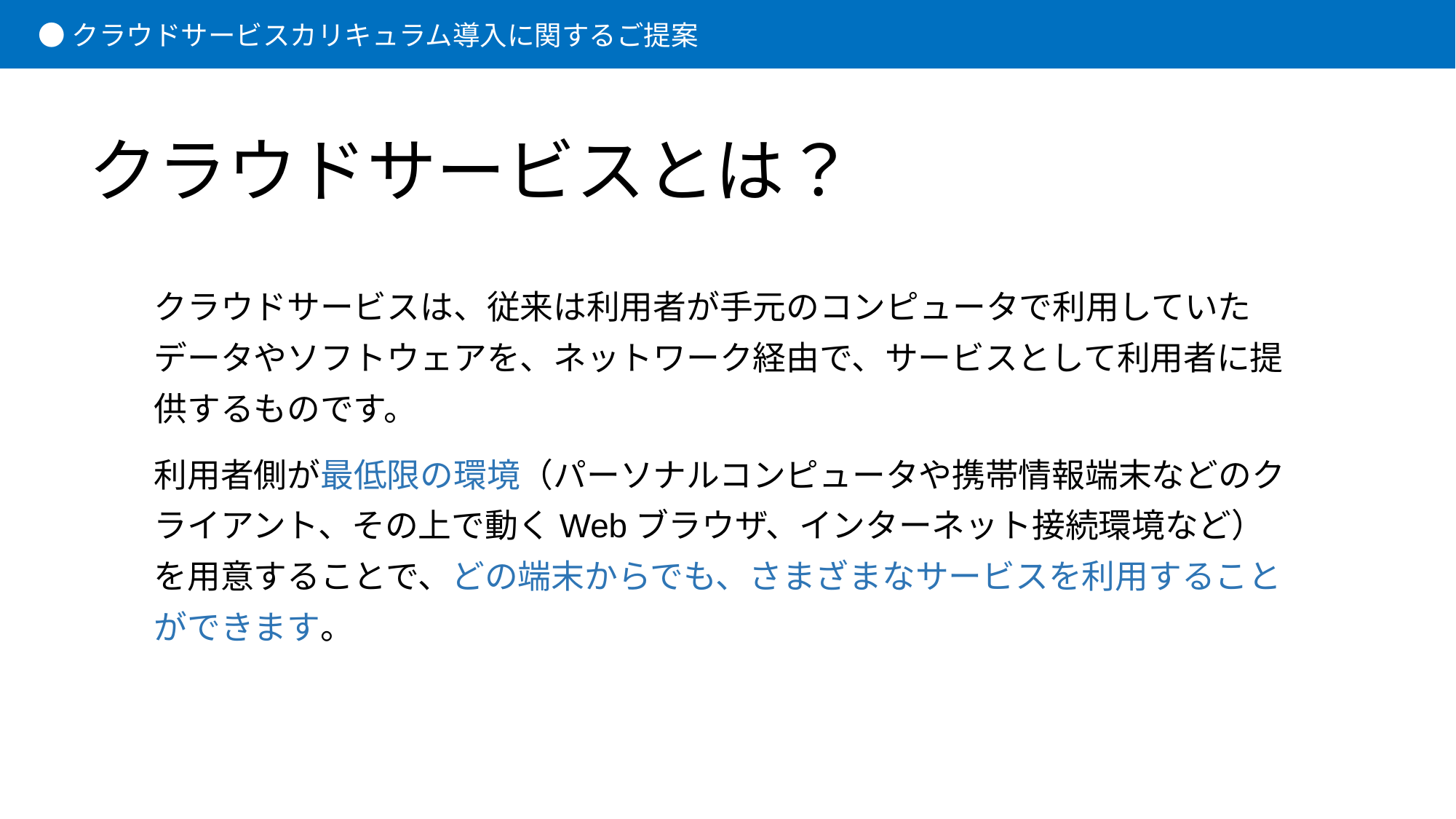

● クラウドサービスカリキュラム導入に関するご提案
# クラウドサービスとは？
クラウドサービスは、従来は利用者が手元のコンピュータで利用していたデータやソフトウェアを、ネットワーク経由で、サービスとして利用者に提供するものです。
利用者側が最低限の環境（パーソナルコンピュータや携帯情報端末などのクライアント、その上で動くWebブラウザ、インターネット接続環境など）を用意することで、どの端末からでも、さまざまなサービスを利用することができます。